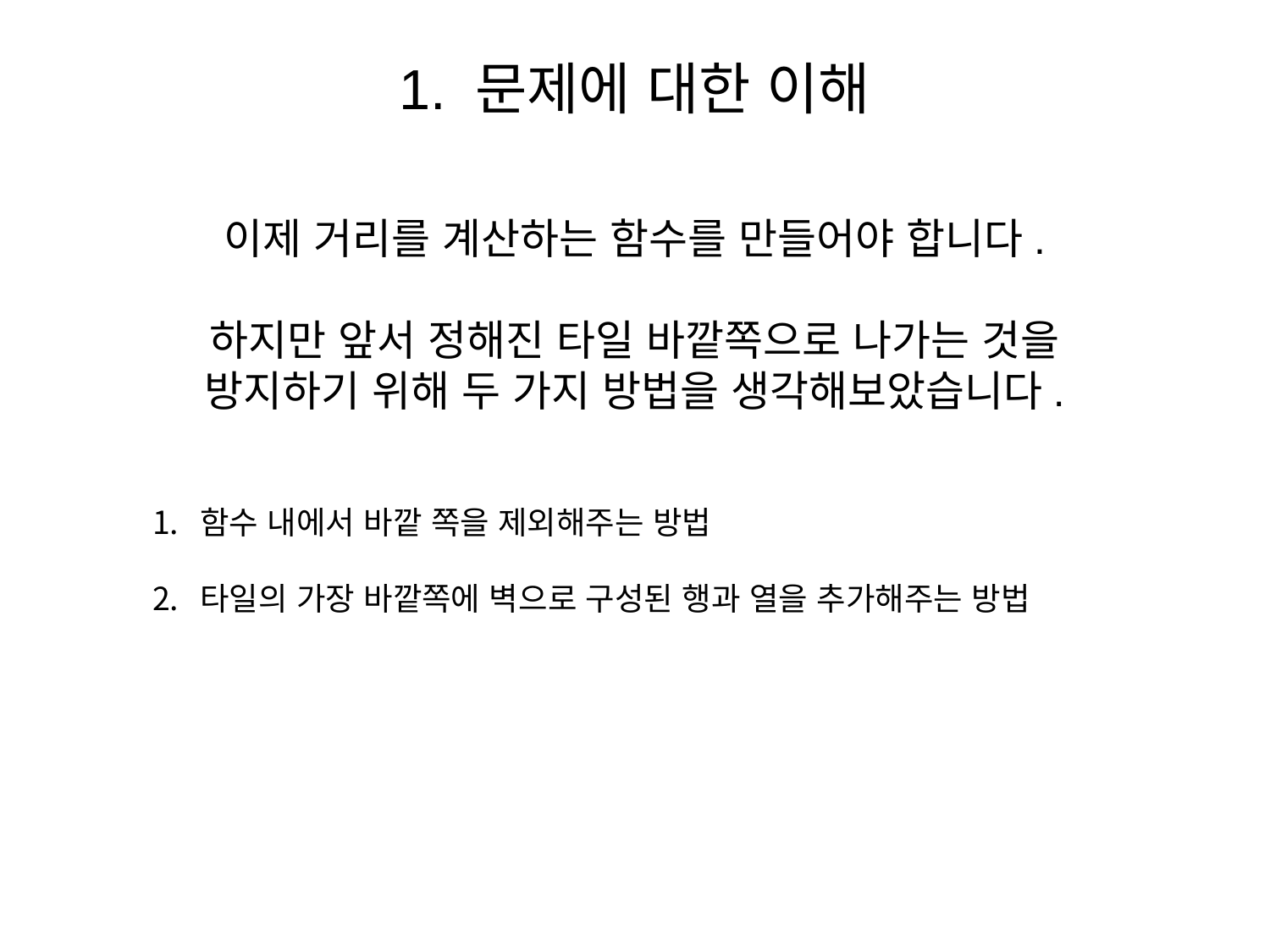

# 1. 문제에 대한 이해
이제 거리를 계산하는 함수를 만들어야 합니다.

하지만 앞서 정해진 타일 바깥쪽으로 나가는 것을
방지하기 위해 두 가지 방법을 생각해보았습니다.
함수 내에서 바깥 쪽을 제외해주는 방법

타일의 가장 바깥쪽에 벽으로 구성된 행과 열을 추가해주는 방법